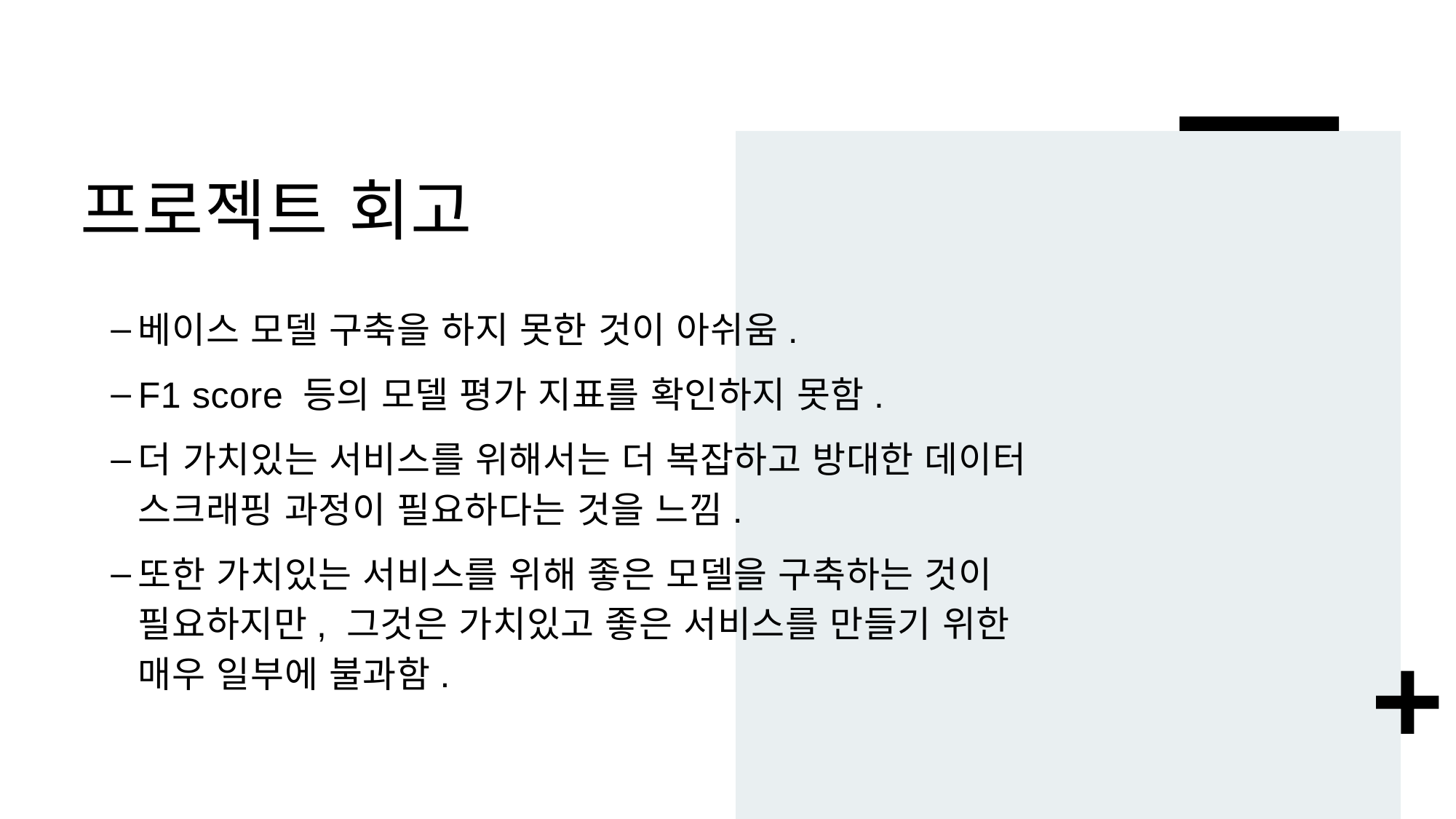

# 프로젝트 회고
베이스 모델 구축을 하지 못한 것이 아쉬움.
F1 score 등의 모델 평가 지표를 확인하지 못함.
더 가치있는 서비스를 위해서는 더 복잡하고 방대한 데이터 스크래핑 과정이 필요하다는 것을 느낌.
또한 가치있는 서비스를 위해 좋은 모델을 구축하는 것이  필요하지만, 그것은 가치있고 좋은 서비스를 만들기 위한 매우 일부에 불과함.